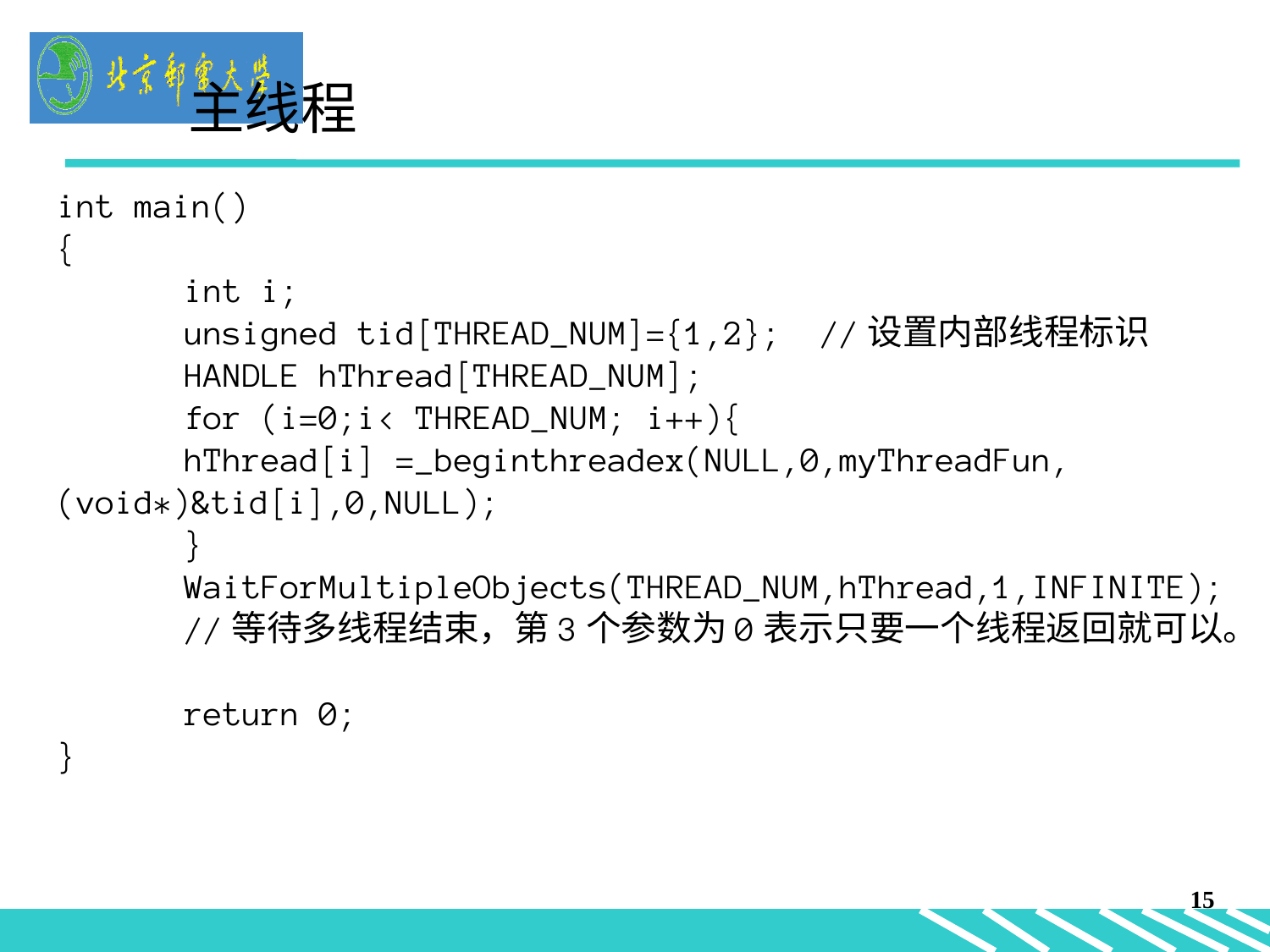

主线程
int main()
{
	int i;
	unsigned tid[THREAD_NUM]={1,2};  //设置内部线程标识
	HANDLE hThread[THREAD_NUM];
	for (i=0;i< THREAD_NUM; i++){
    	hThread[i] =_beginthreadex(NULL,0,myThreadFun,(void*)&tid[i],0,NULL);
	}
	WaitForMultipleObjects(THREAD_NUM,hThread,1,INFINITE);
	//等待多线程结束，第3个参数为0表示只要一个线程返回就可以。
	return 0;
}
15